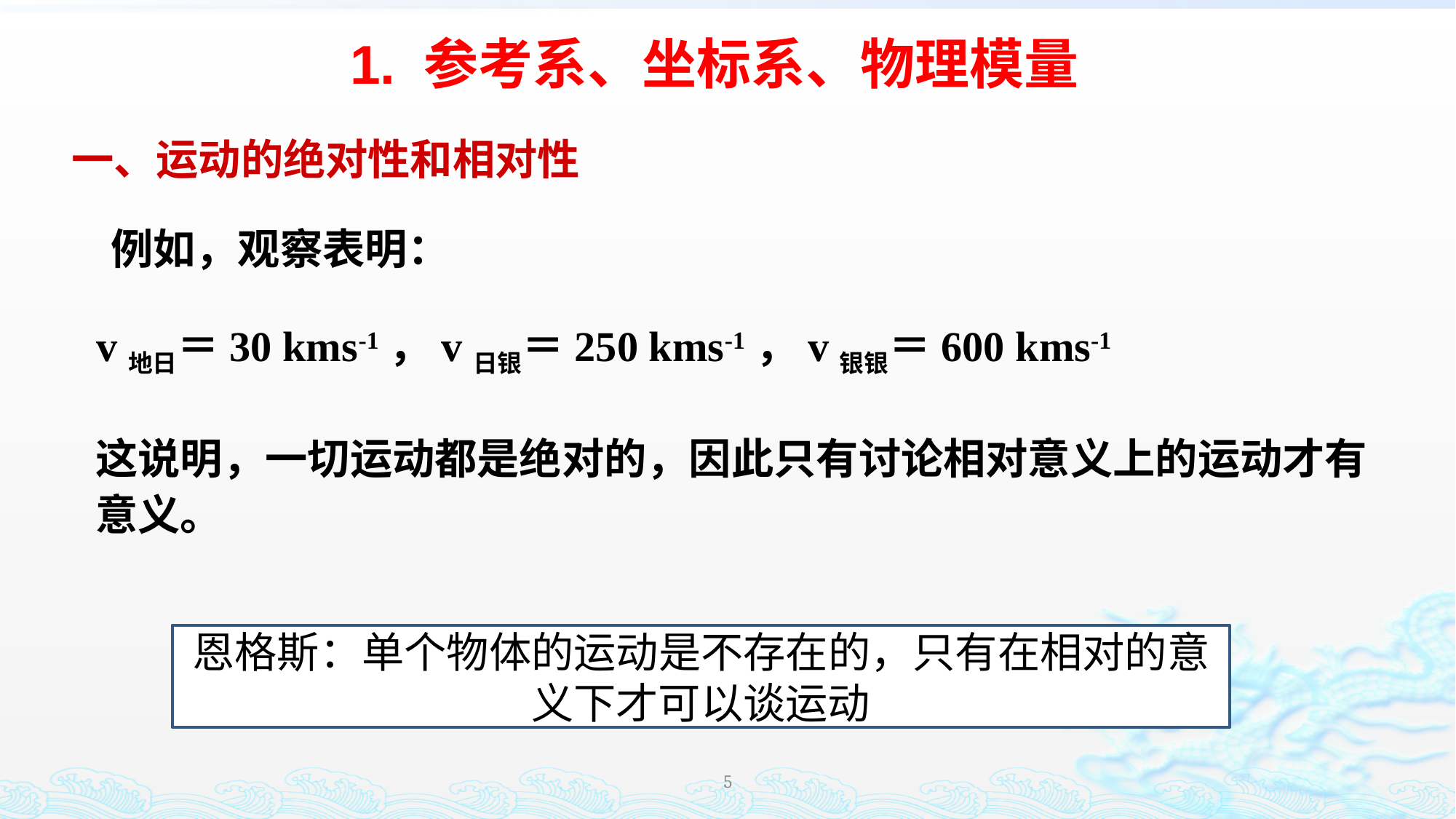

1. 参考系、坐标系、物理模量
一、运动的绝对性和相对性
例如，观察表明：
v地日＝30 kms-1，v日银＝250 kms-1，v银银＝600 kms-1
这说明，一切运动都是绝对的，因此只有讨论相对意义上的运动才有意义。
恩格斯：单个物体的运动是不存在的，只有在相对的意义下才可以谈运动
5